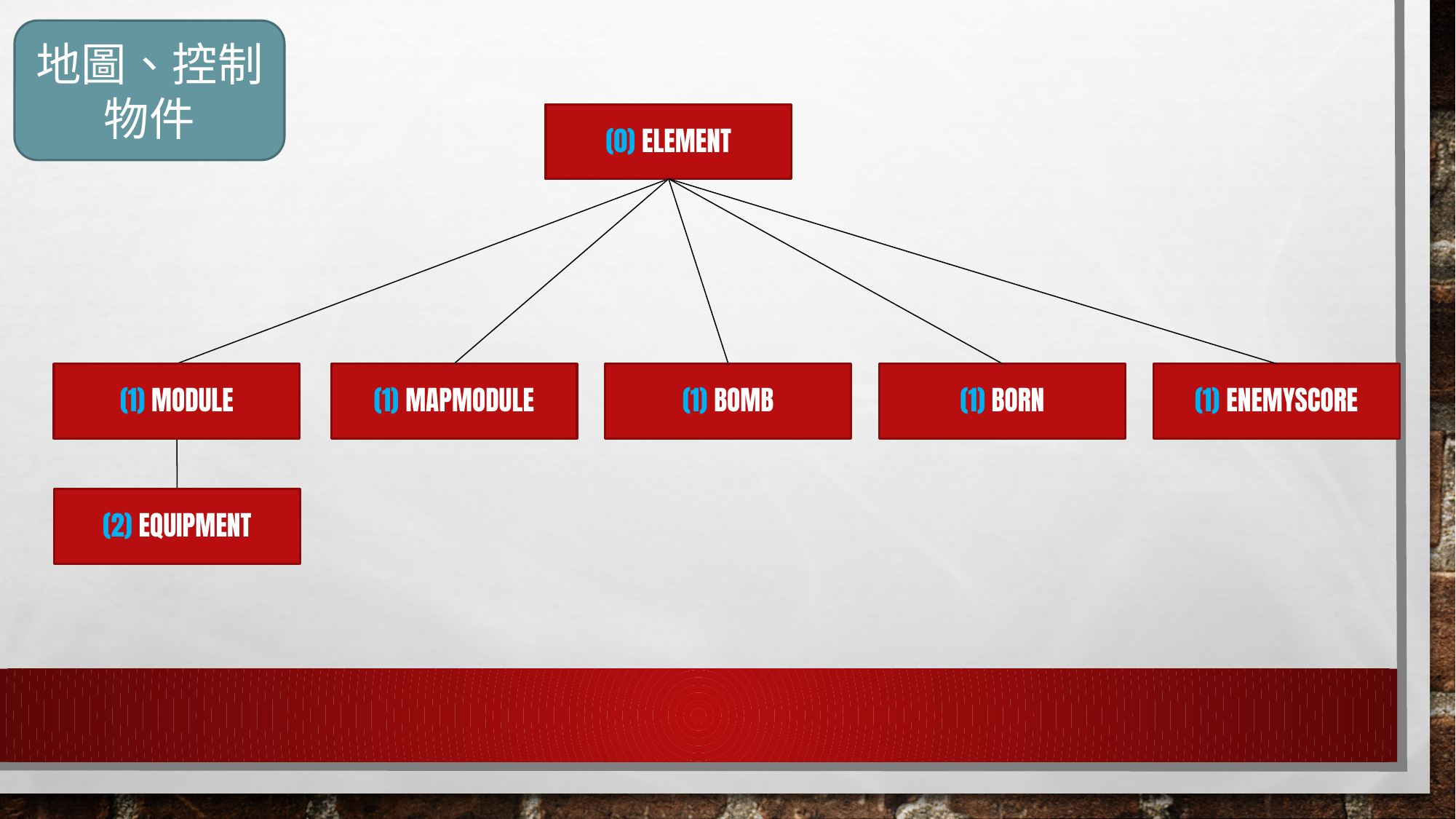

地圖、控制物件
(0) ELEMENT
(1) MODULE
(1) MAPMODULE
(1) BOMB
(1) BORN
(1) ENEMYSCORE
(2) EQUIPMENT